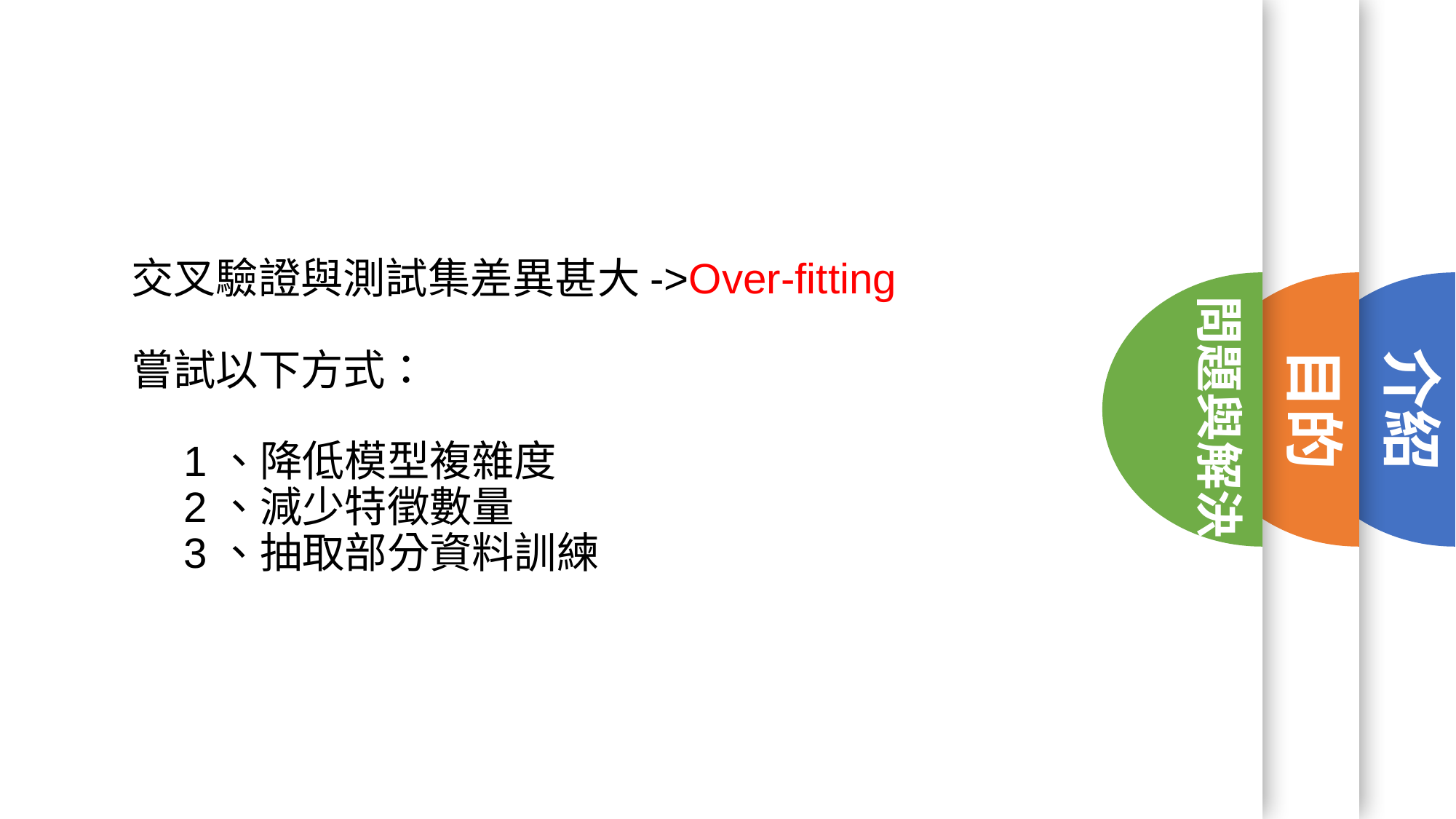

交叉驗證與測試集差異甚大->Over-fitting

嘗試以下方式：
　1、降低模型複雜度
　2、減少特徵數量
　3、抽取部分資料訓練

問題與解決
目的
介紹